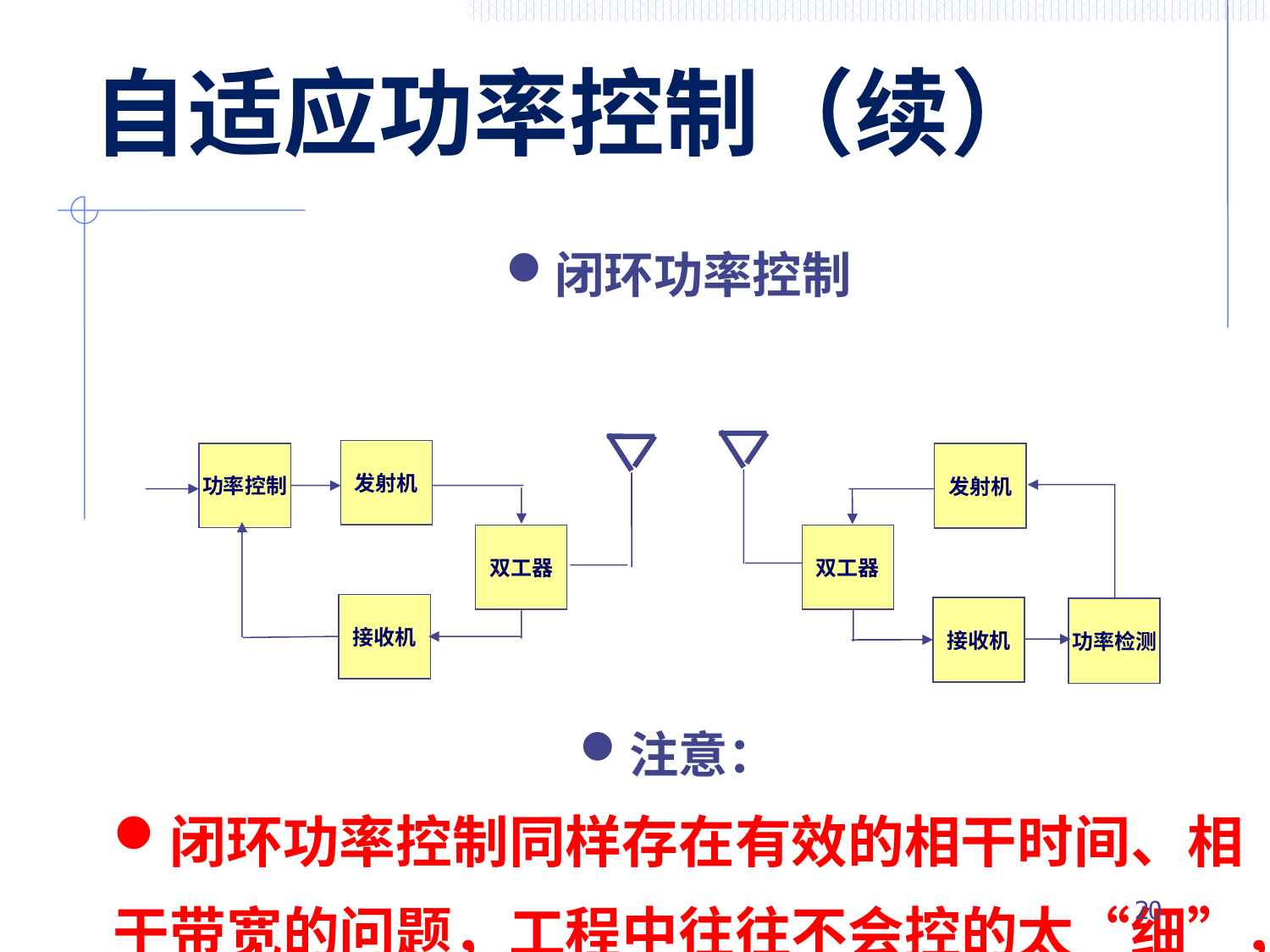

# 自适应功率控制（续）
闭环功率控制

注意：
闭环功率控制同样存在有效的相干时间、相干带宽的问题，工程中往往不会控的太“细”，针对大尺度更多！

发射机
功率控制
发射机

双工器
双工器

接收机
接收机
功率检测

20